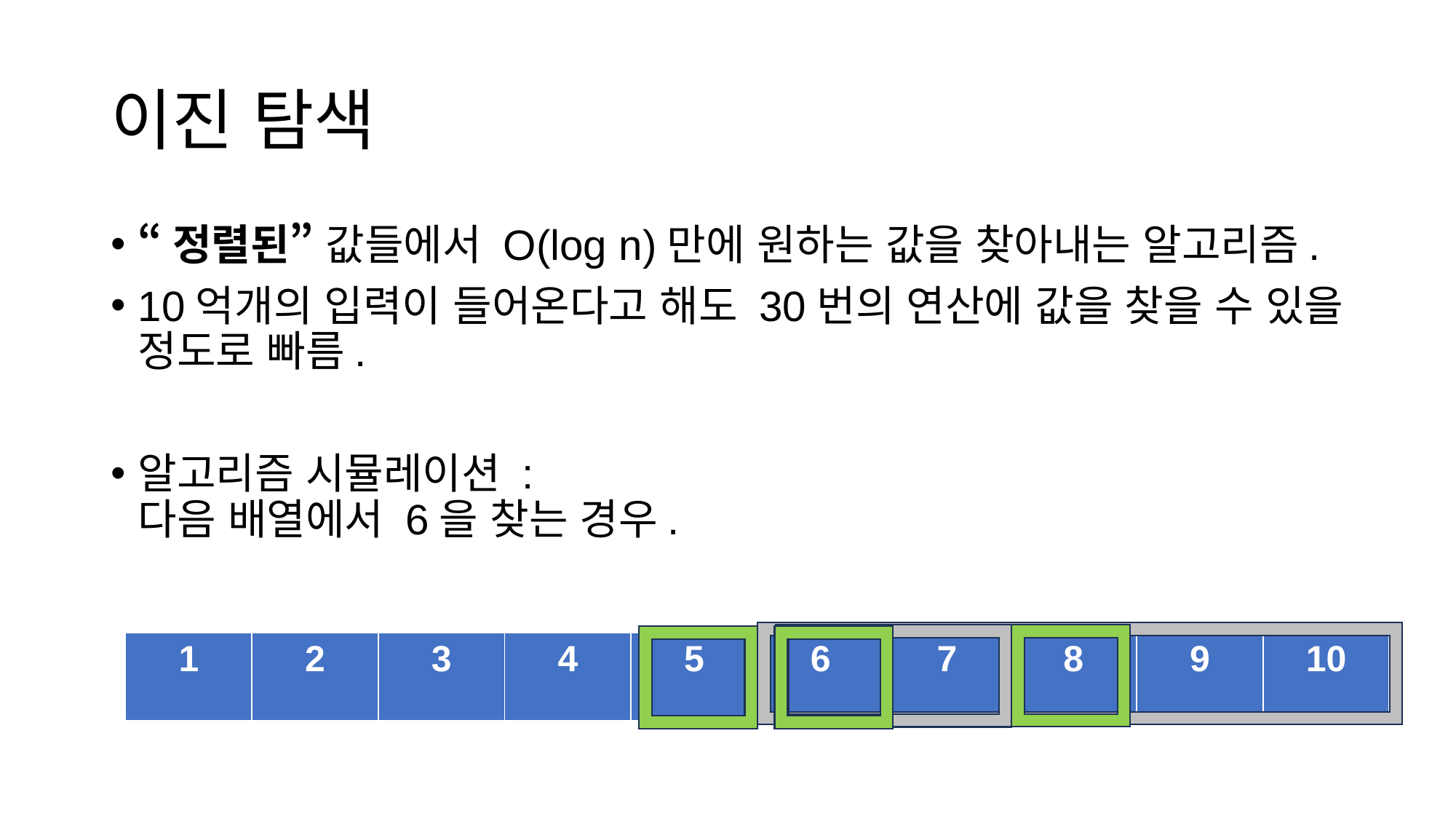

# 이진 탐색
“정렬된” 값들에서 O(log n)만에 원하는 값을 찾아내는 알고리즘.
10억개의 입력이 들어온다고 해도 30번의 연산에 값을 찾을 수 있을 정도로 빠름.

알고리즘 시뮬레이션 :
다음 배열에서 6을 찾는 경우.

| 1 | 2 | 3 | 4 | 5 | 6 | 7 | 8 | 9 | 10 |
| --- | --- | --- | --- | --- | --- | --- | --- | --- | --- |